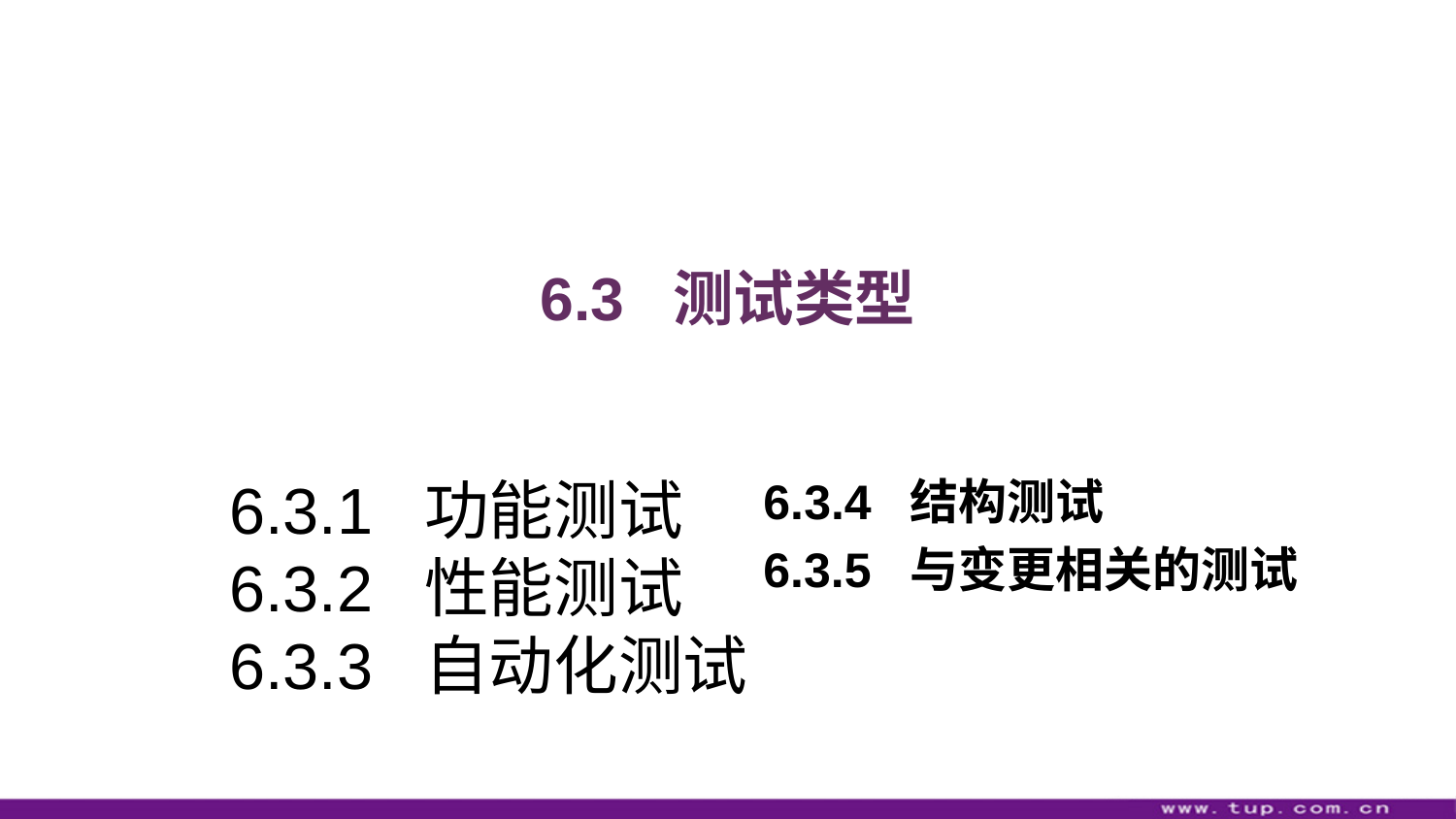

# 6.3  测试类型
6.3.1  功能测试
6.3.2  性能测试
6.3.3  自动化测试
6.3.4  结构测试
6.3.5  与变更相关的测试